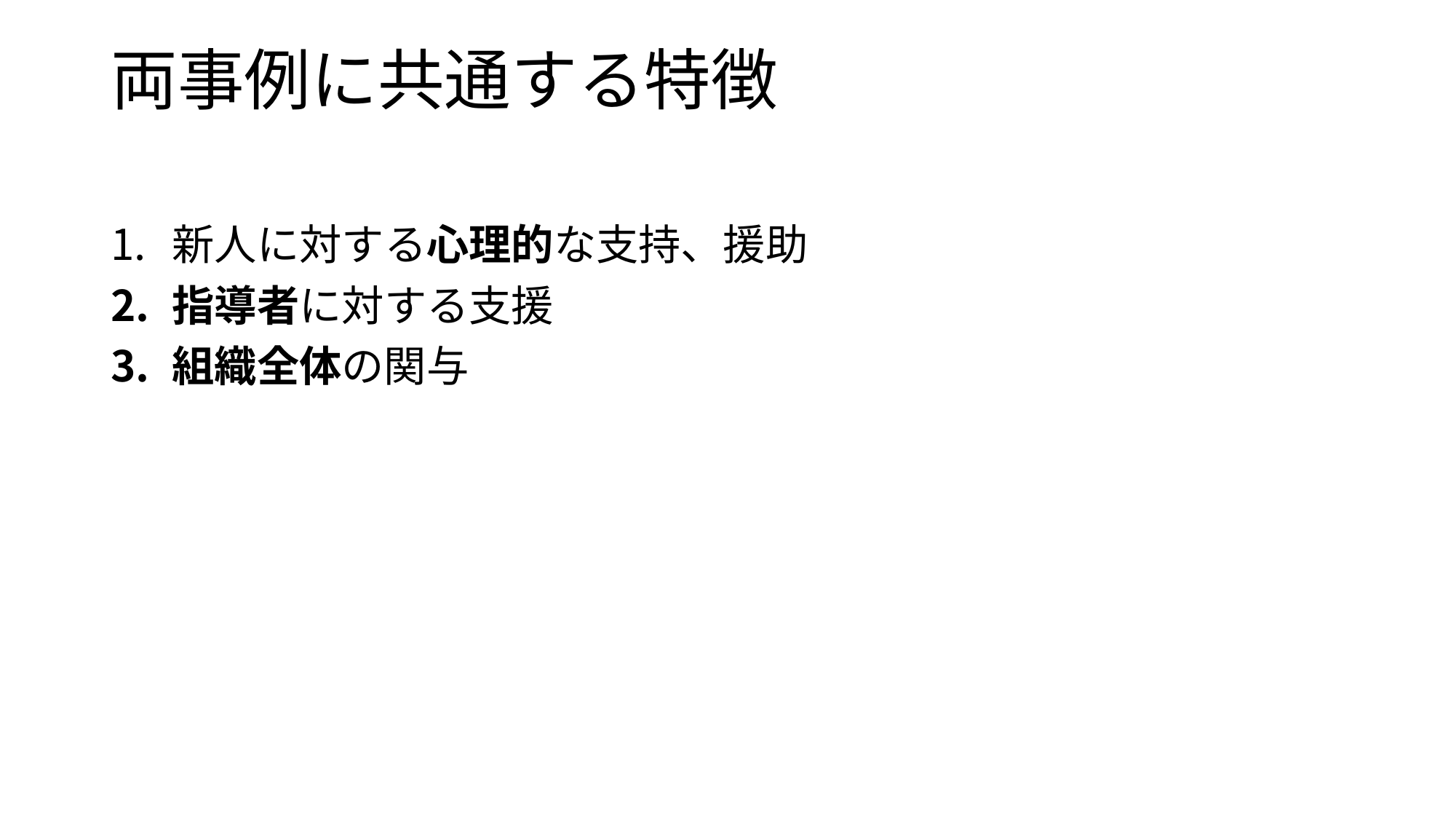

# 両事例に共通する特徴
新人に対する心理的な支持、援助
指導者に対する支援
組織全体の関与